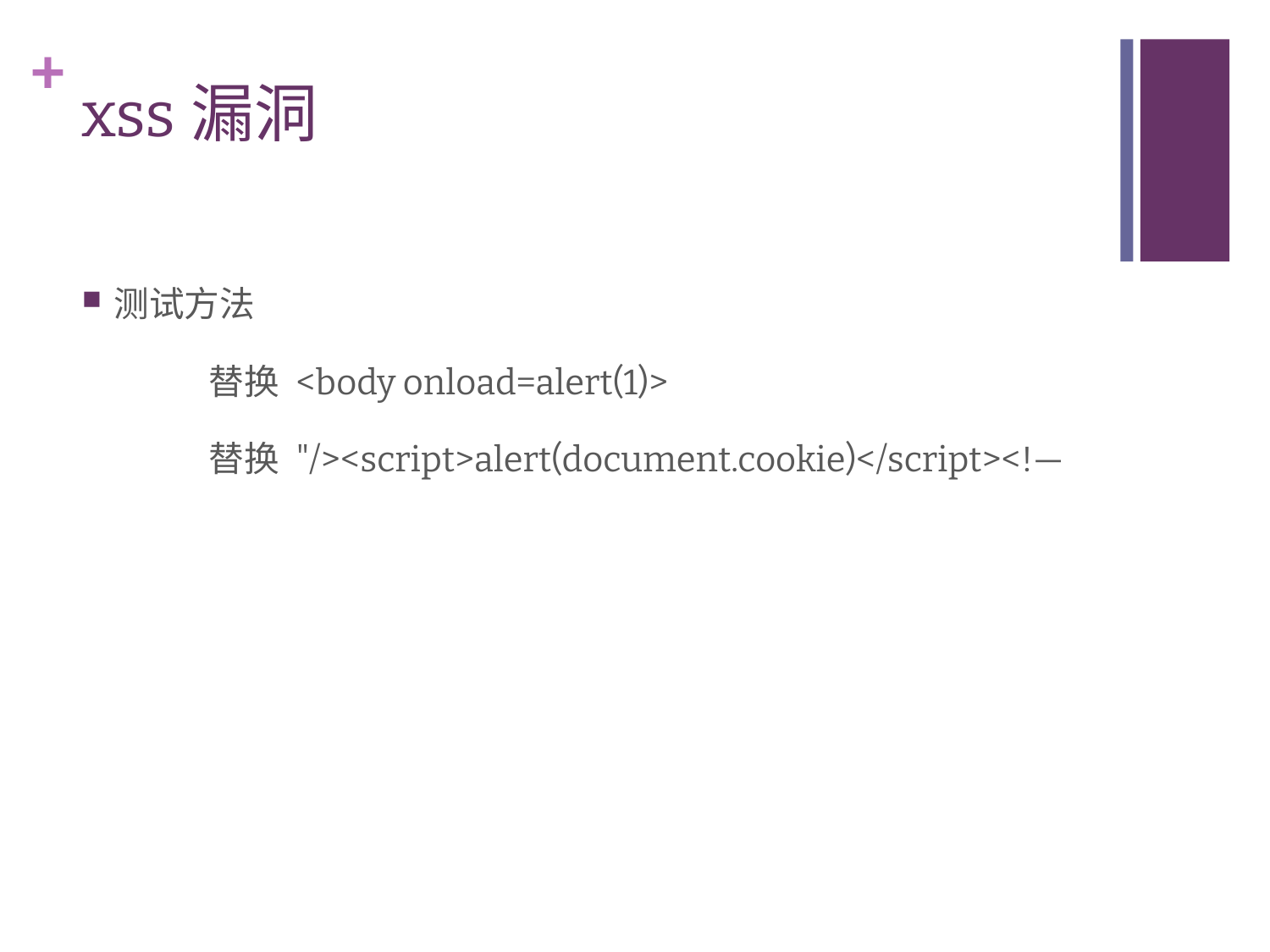

# xss漏洞
测试方法
	替换 <body onload=alert(1)>
	替换 "/><script>alert(document.cookie)</script><!—